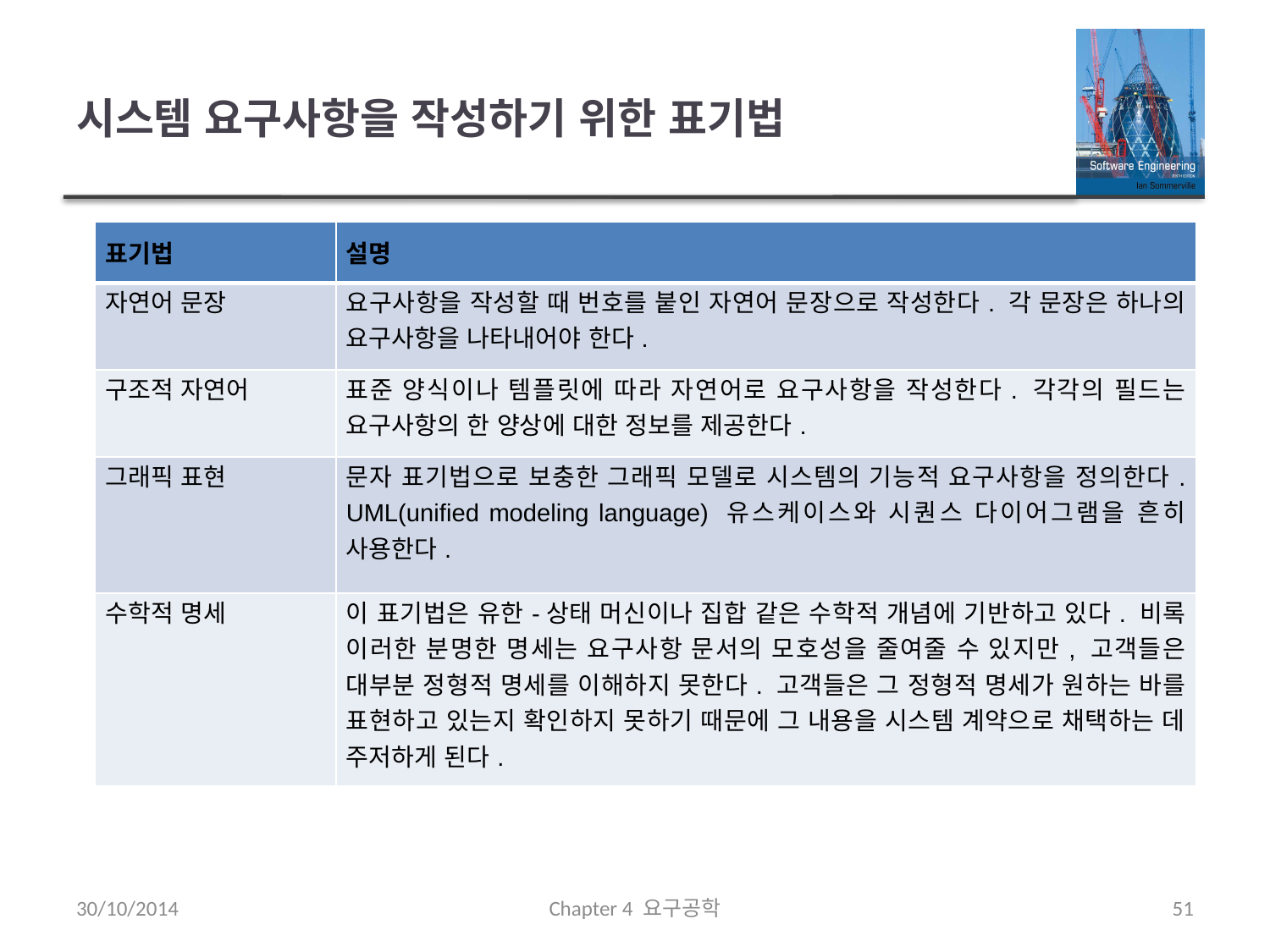

# 시스템 요구사항을 작성하기 위한 표기법
| 표기법 | 설명 |
| --- | --- |
| 자연어 문장 | 요구사항을 작성할 때 번호를 붙인 자연어 문장으로 작성한다. 각 문장은 하나의 요구사항을 나타내어야 한다. |
| 구조적 자연어 | 표준 양식이나 템플릿에 따라 자연어로 요구사항을 작성한다. 각각의 필드는 요구사항의 한 양상에 대한 정보를 제공한다. |
| 그래픽 표현 | 문자 표기법으로 보충한 그래픽 모델로 시스템의 기능적 요구사항을 정의한다. UML(unified modeling language) 유스케이스와 시퀀스 다이어그램을 흔히 사용한다. |
| 수학적 명세 | 이 표기법은 유한-상태 머신이나 집합 같은 수학적 개념에 기반하고 있다. 비록 이러한 분명한 명세는 요구사항 문서의 모호성을 줄여줄 수 있지만, 고객들은 대부분 정형적 명세를 이해하지 못한다. 고객들은 그 정형적 명세가 원하는 바를 표현하고 있는지 확인하지 못하기 때문에 그 내용을 시스템 계약으로 채택하는 데 주저하게 된다. |
30/10/2014
Chapter 4 요구공학
51